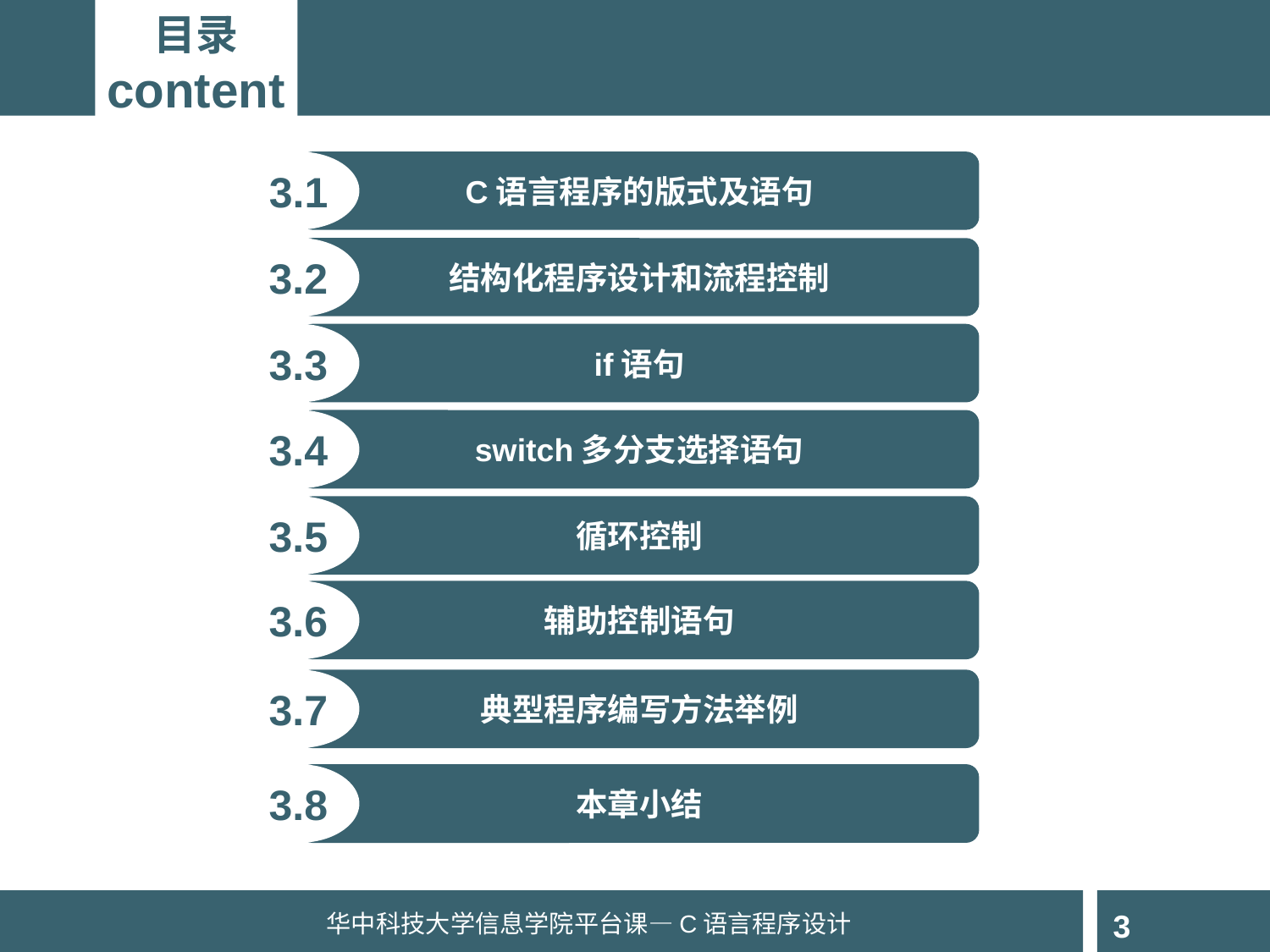

目录
content
3.1
C语言程序的版式及语句
3.2
结构化程序设计和流程控制
3.3
if语句
3.4
switch多分支选择语句
3.5
循环控制
3.6
辅助控制语句
3.7
典型程序编写方法举例
3.8
本章小结